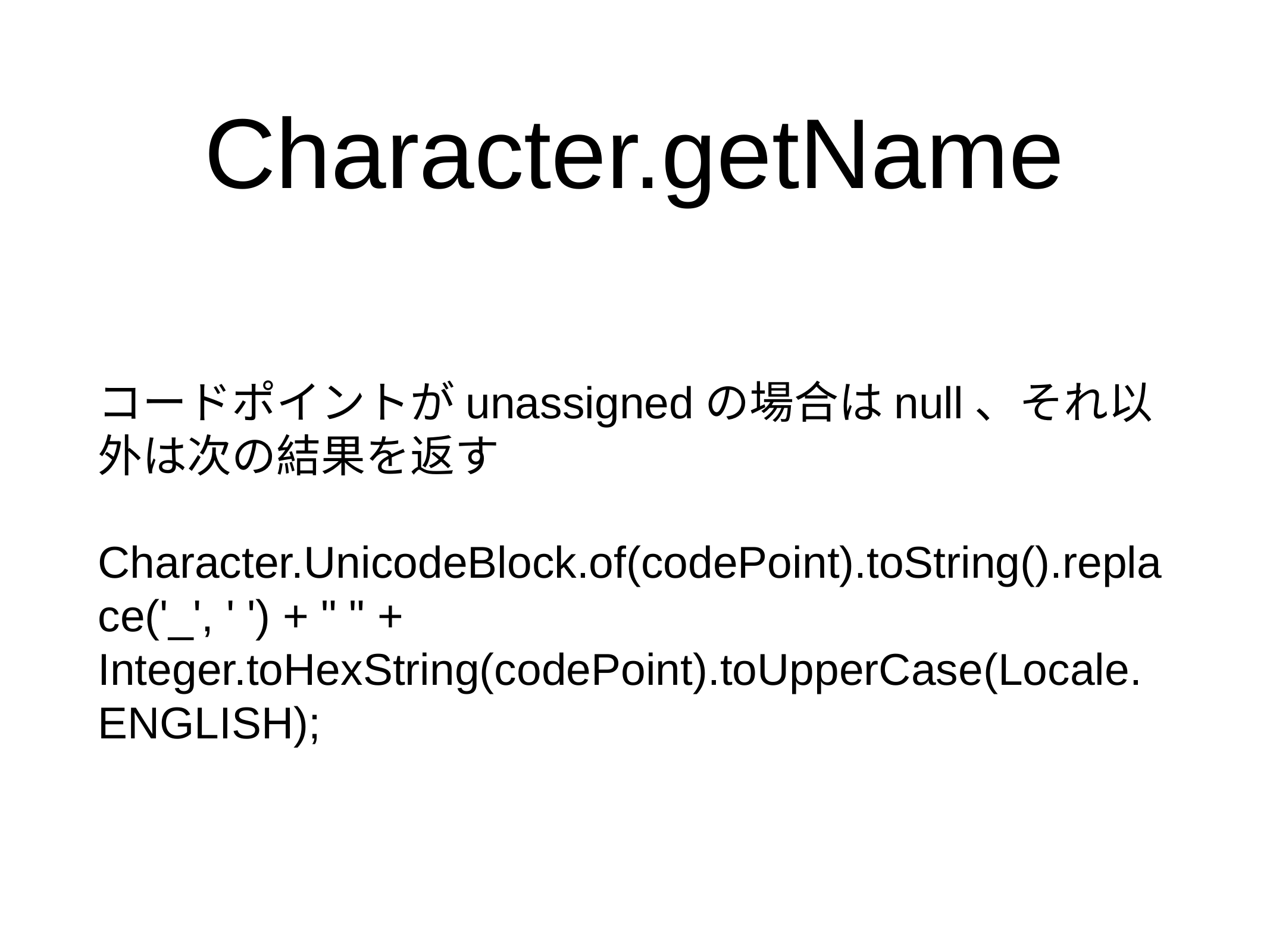

# Character.getName
コードポイントがunassignedの場合はnull、それ以外は次の結果を返す
Character.UnicodeBlock.of(codePoint).toString().replace('_', ' ') + " " + Integer.toHexString(codePoint).toUpperCase(Locale.ENGLISH);